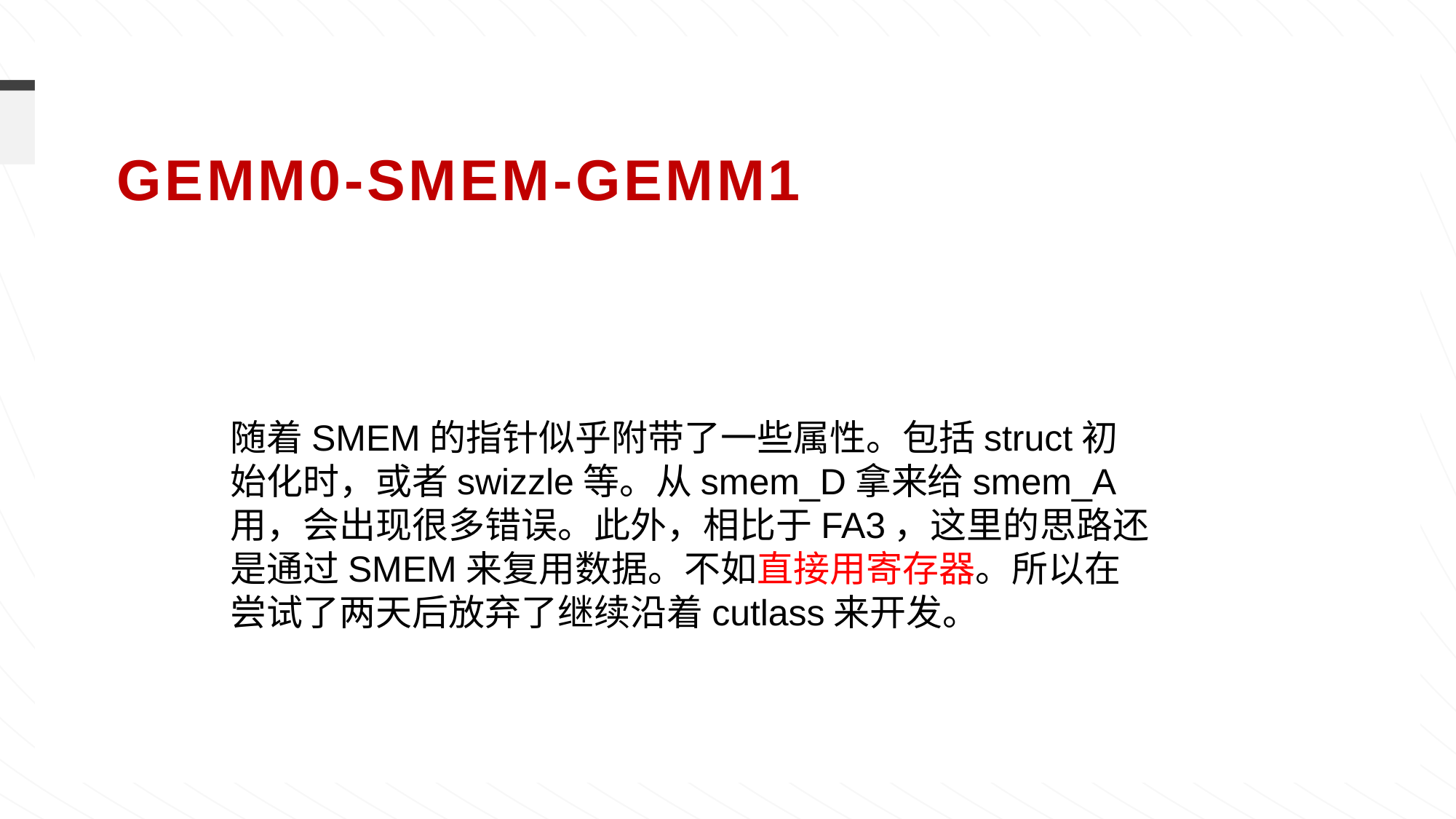

GEMM0-SMEM-GEMM1
随着SMEM的指针似乎附带了一些属性。包括struct初始化时，或者swizzle等。从smem_D拿来给smem_A用，会出现很多错误。此外，相比于FA3，这里的思路还是通过SMEM来复用数据。不如直接用寄存器。所以在尝试了两天后放弃了继续沿着cutlass来开发。